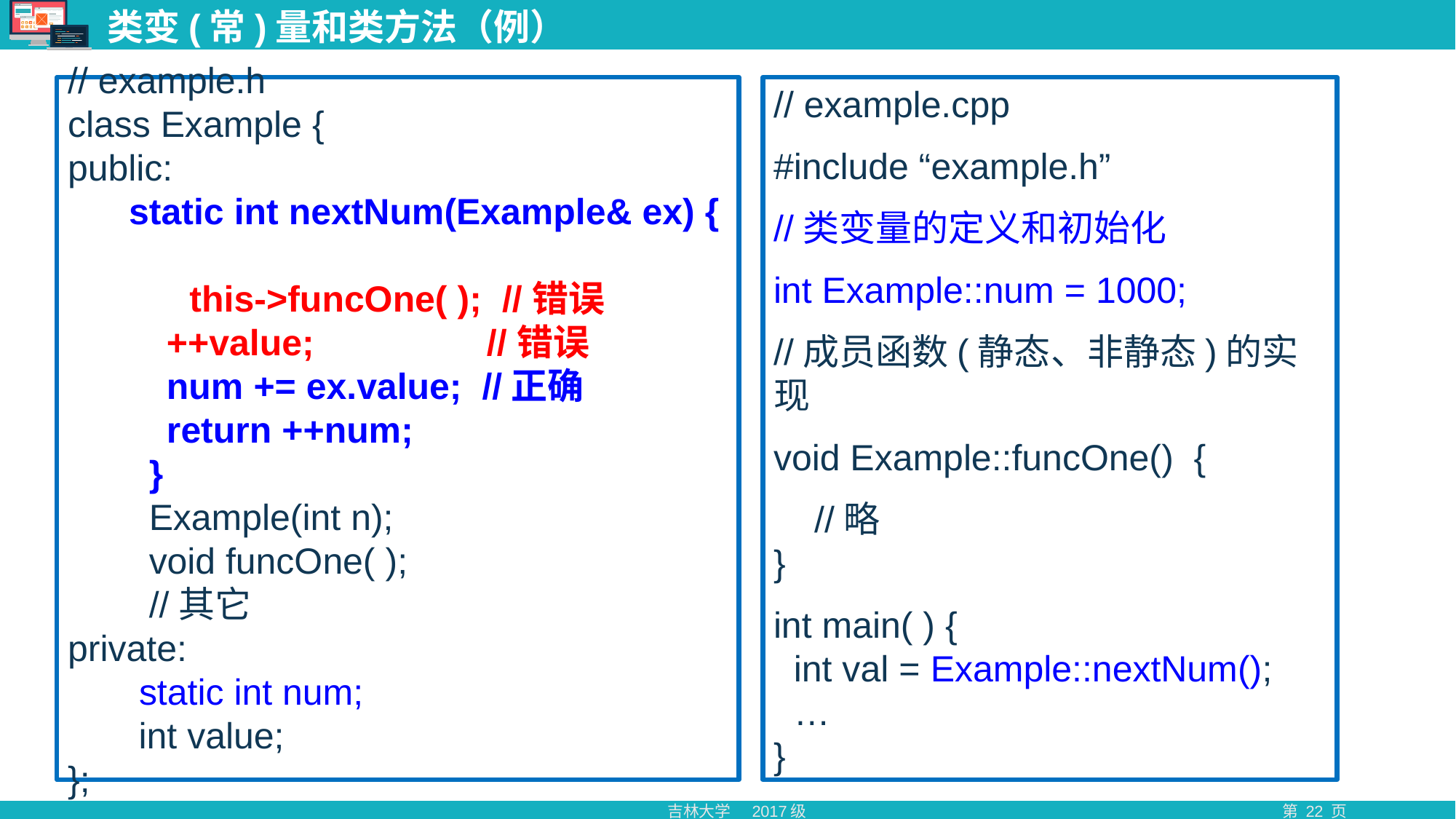

# 类变(常)量和类方法（例）
// example.h
class Example {
public:
      static int nextNum(Example& ex) {
            this->funcOne( );  //错误
           ++value;                 //错误
           num += ex.value;  //正确
           return ++num;
        }
        Example(int n);
        void funcOne( );
        //其它
private:
       static int num;
       int value;
};
// example.cpp
#include “example.h”
//类变量的定义和初始化
int Example::num = 1000;
//成员函数(静态、非静态)的实现
void Example::funcOne()  {
    //略
}
int main( ) {
  int val = Example::nextNum();
  …
}